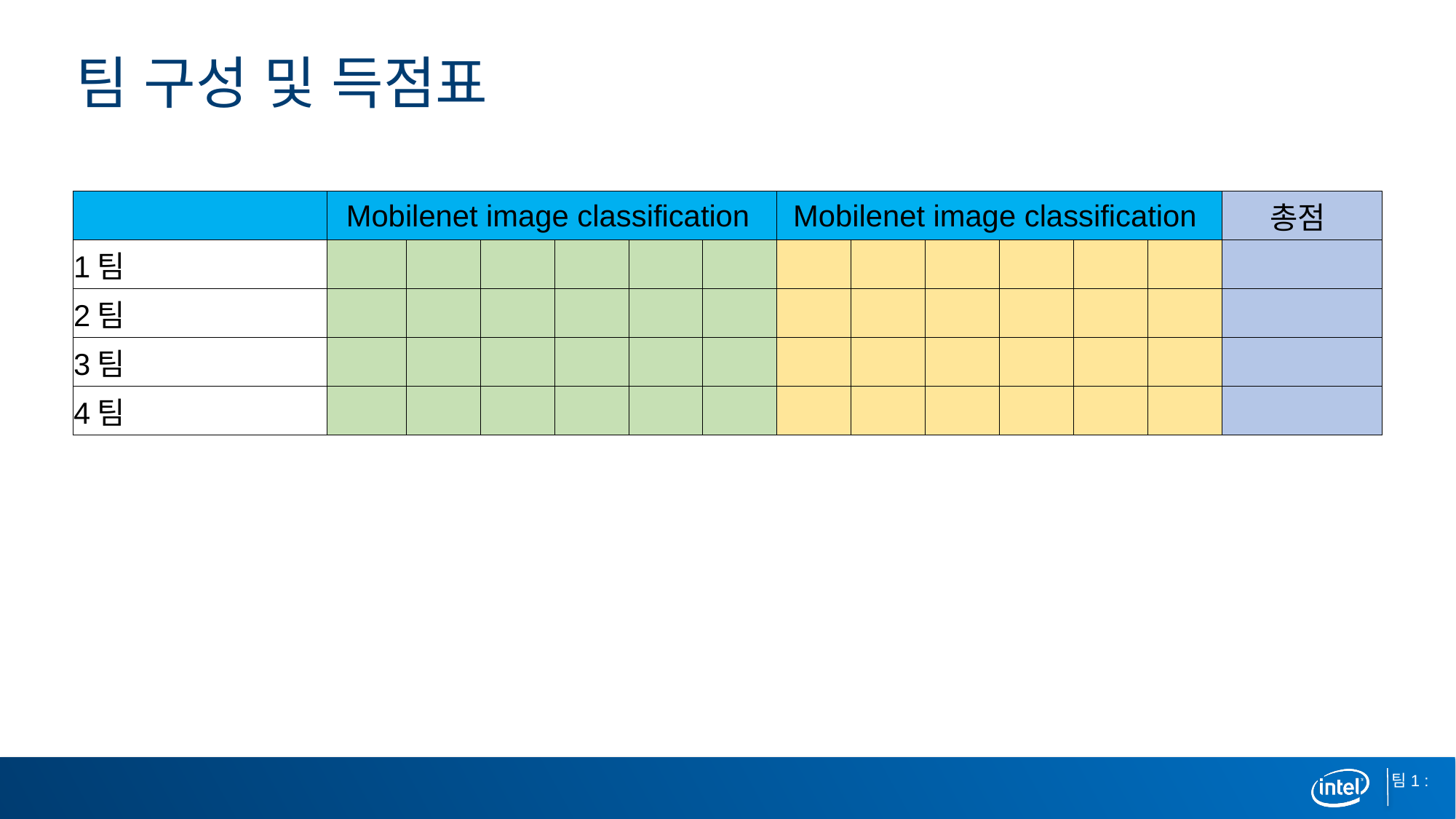

# 팀 구성 및 득점표
|  | Mobilenet image classification |  |  |  |  |  | Mobilenet image classification |  |  |  |  |  | 총점 |
| --- | --- | --- | --- | --- | --- | --- | --- | --- | --- | --- | --- | --- | --- |
| 1팀 |  |  |  |  |  |  |  |  |  |  |  |  |  |
| 2팀 |  |  |  |  |  |  |  |  |  |  |  |  |  |
| 3팀 |  |  |  |  |  |  |  |  |  |  |  |  |  |
| 4팀 |  |  |  |  |  |  |  |  |  |  |  |  |  |

팀1 :